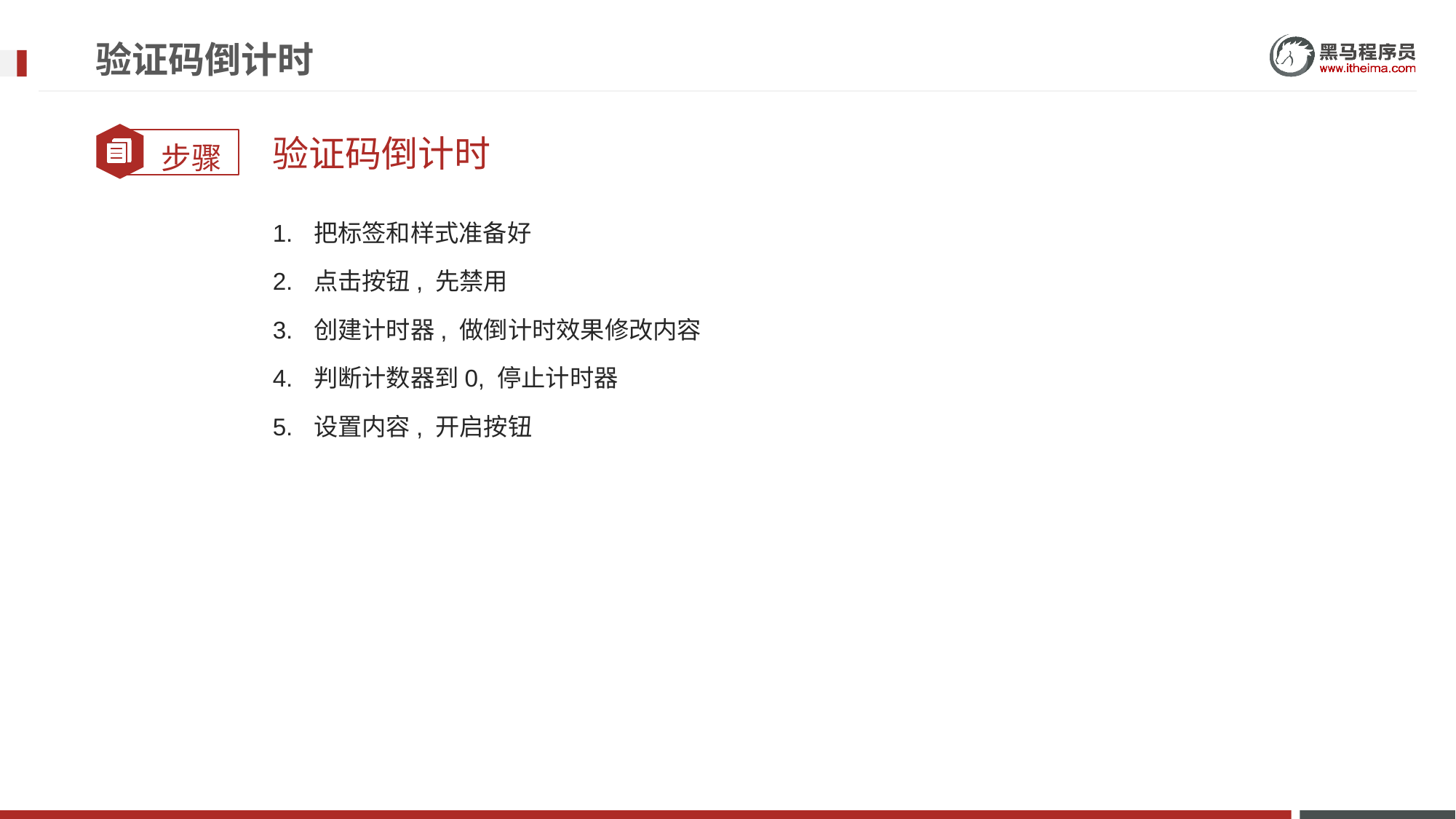

# 验证码倒计时
验证码倒计时
把标签和样式准备好
点击按钮, 先禁用
创建计时器, 做倒计时效果修改内容
判断计数器到0, 停止计时器
设置内容, 开启按钮